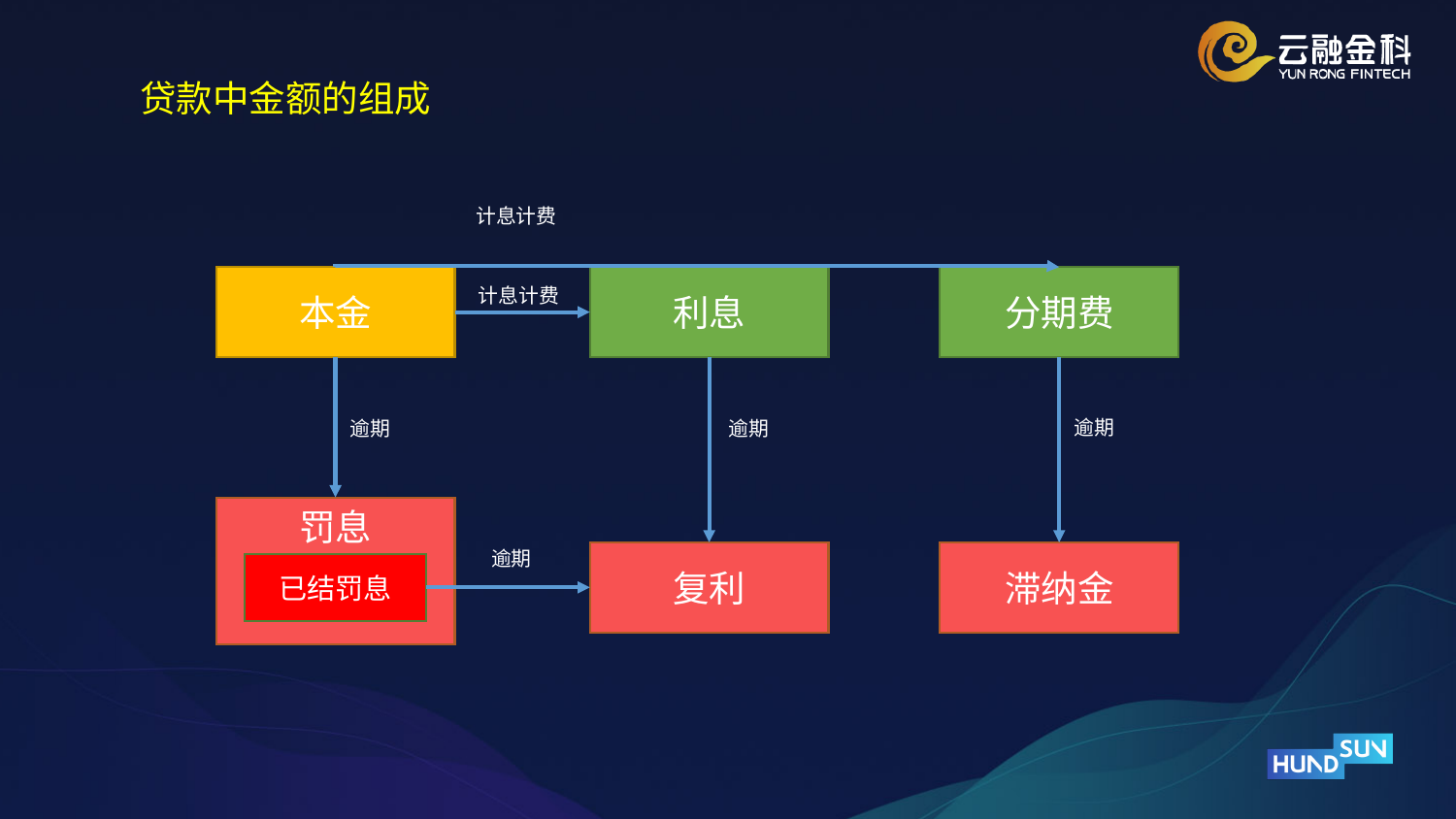

贷款中金额的组成
计息计费
利息
分期费
本金
计息计费
逾期
逾期
逾期
罚息
逾期
滞纳金
复利
已结罚息